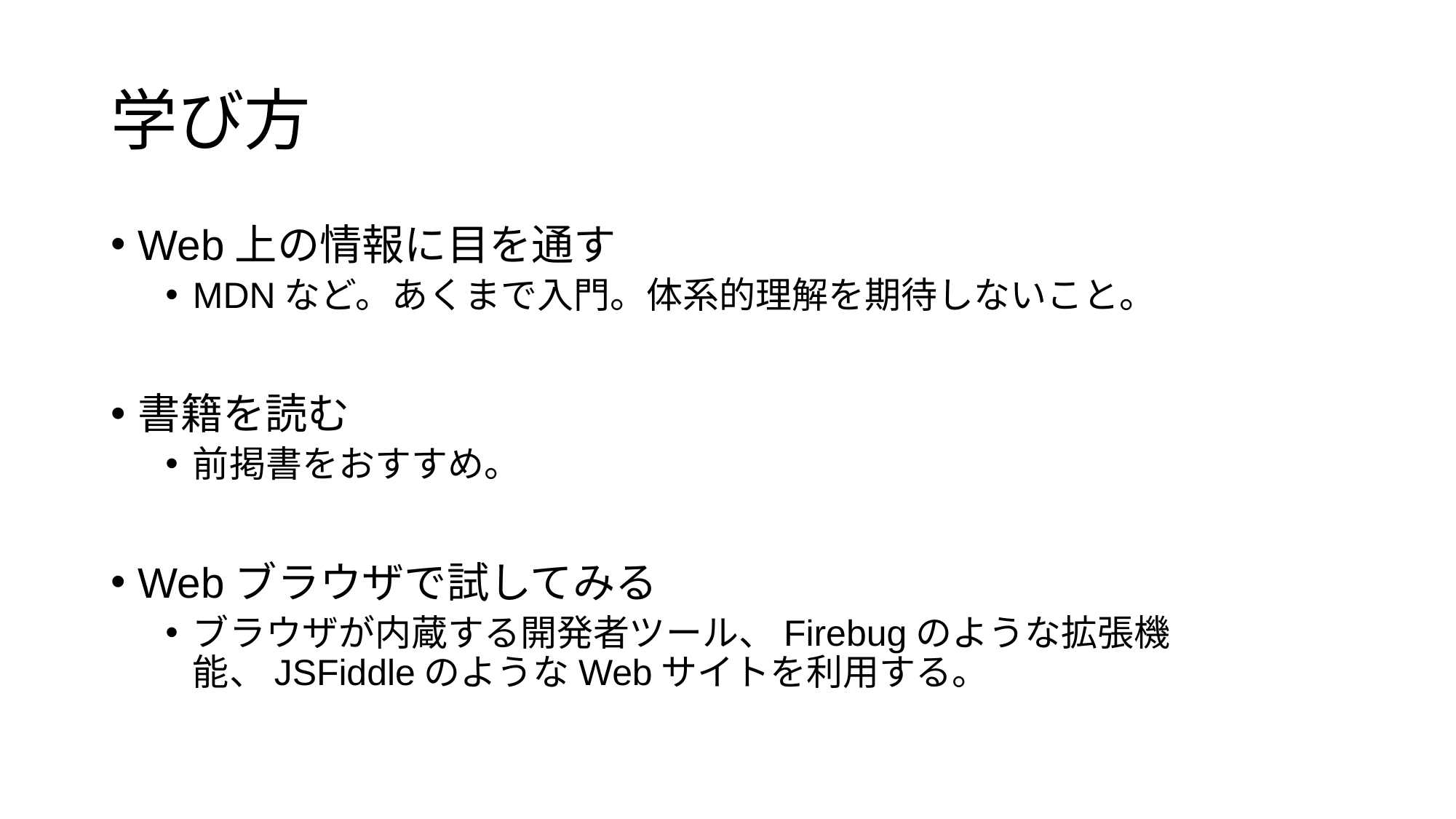

# 学び方
Web上の情報に目を通す
MDNなど。あくまで入門。体系的理解を期待しないこと。

書籍を読む
前掲書をおすすめ。

Webブラウザで試してみる
ブラウザが内蔵する開発者ツール、Firebugのような拡張機能、JSFiddleのようなWebサイトを利用する。